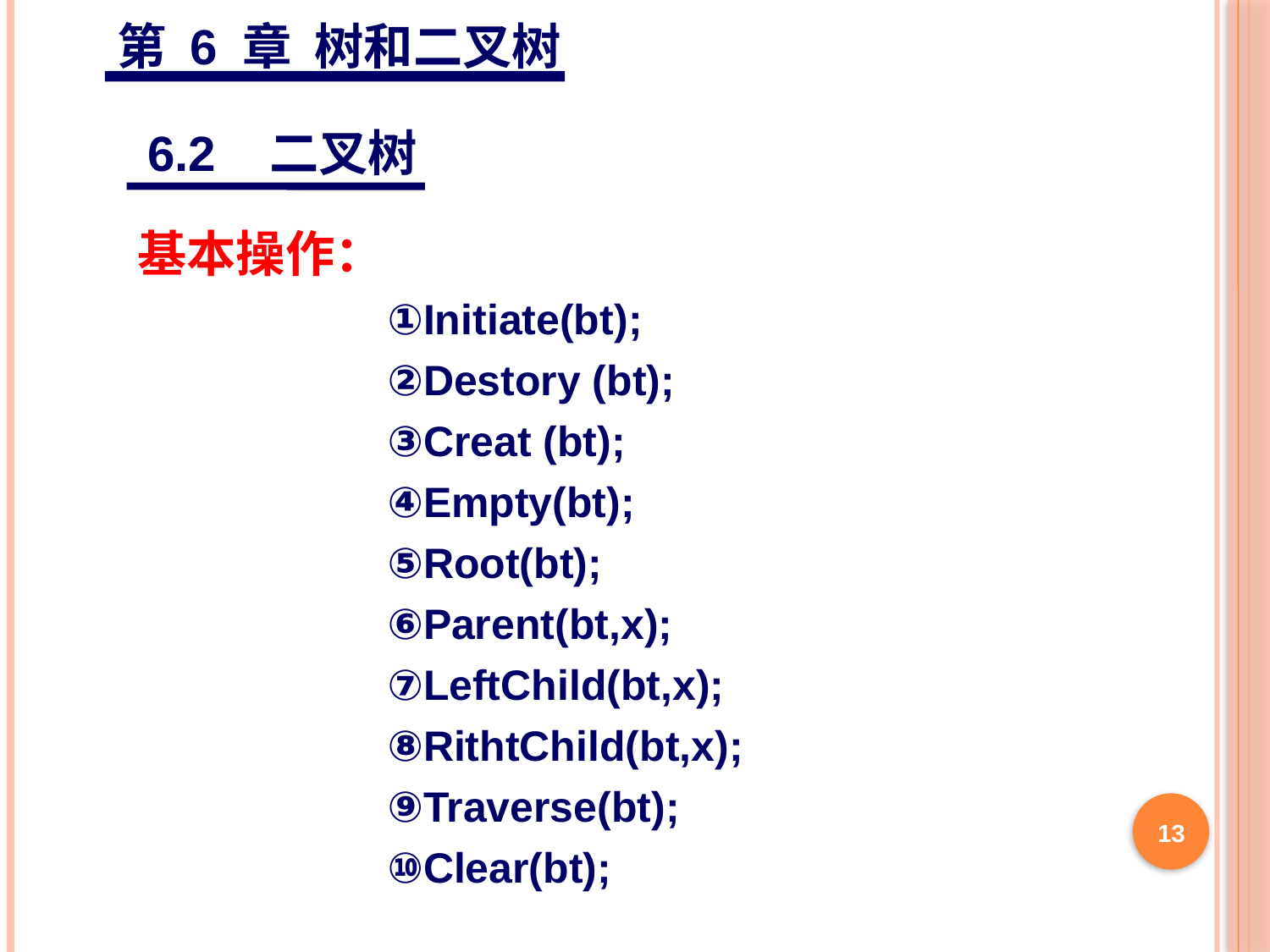

第 6 章  树和二叉树

6.2   二叉树

基本操作：
①Initiate(bt);
②Destory (bt);
③Creat (bt);
④Empty(bt);
⑤Root(bt);
⑥Parent(bt,x);
⑦LeftChild(bt,x);
⑧RithtChild(bt,x);
⑨Traverse(bt);
⑩Clear(bt);
13